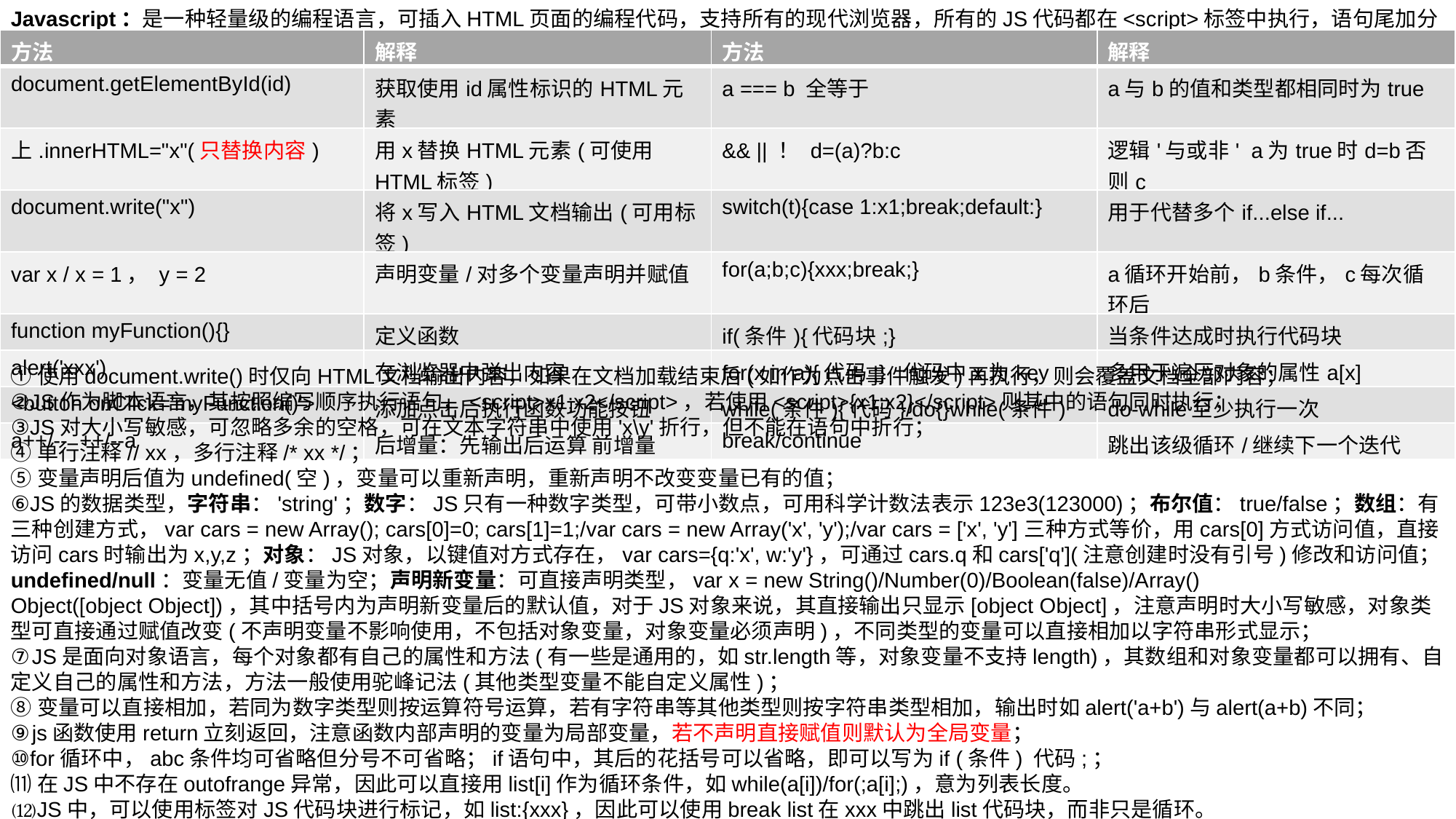

Javascript：是一种轻量级的编程语言，可插入HTML页面的编程代码，支持所有的现代浏览器，所有的JS代码都在<script>标签中执行，语句尾加分号。
| 方法 | 解释 | 方法 | 解释 |
| --- | --- | --- | --- |
| document.getElementById(id) | 获取使用id属性标识的HTML元素 | a === b 全等于 | a与b的值和类型都相同时为true |
| 上.innerHTML="x"(只替换内容) | 用x替换HTML元素(可使用HTML标签) | && || ！ d=(a)?b:c | 逻辑'与或非' a为true时d=b否则c |
| document.write("x") | 将x写入HTML文档输出(可用标签) | switch(t){case 1:x1;break;default:} | 用于代替多个if...else if... |
| var x / x = 1， y = 2 | 声明变量/对多个变量声明并赋值 | for(a;b;c){xxx;break;} | a循环开始前，b条件，c每次循环后 |
| function myFunction(){} | 定义函数 | if(条件){代码块;} | 当条件达成时执行代码块 |
| alert('xxx') | 在浏览器中弹出内容 | for(x in a){代码;} 代码中x为key | 多用于遍历对象的属性a[x] |
| <button onClick='myFunction()'> | 添加点击后执行函数功能按钮 | while(条件){代码}/do{}while(条件) | do-while至少执行一次 |
| a++/-- ++/--a | 后增量：先输出后运算 前增量 | break/continue | 跳出该级循环/继续下一个迭代 |
①使用document.write()时仅向HTML文档输出内容，如果在文档加载结束后(如作为点击事件触发)再执行，则会覆盖文档全部内容；
②JS作为脚本语言，其按照编写顺序执行语句，<script>x1;x2</script>，若使用<script>{x1;x2}</script>则其中的语句同时执行；
③JS对大小写敏感，可忽略多余的空格，可在文本字符串中使用'x\y'折行，但不能在语句中折行；
④单行注释// xx，多行注释/* xx */；
⑤变量声明后值为undefined(空)，变量可以重新声明，重新声明不改变变量已有的值；
⑥JS的数据类型，字符串：'string'；数字：JS只有一种数字类型，可带小数点，可用科学计数法表示123e3(123000)；布尔值：true/false；数组：有三种创建方式，var cars = new Array(); cars[0]=0; cars[1]=1;/var cars = new Array('x', 'y');/var cars = ['x', 'y']三种方式等价，用cars[0]方式访问值，直接访问cars时输出为x,y,z；对象：JS对象，以键值对方式存在，var cars={q:'x', w:'y'}，可通过cars.q和cars['q'](注意创建时没有引号)修改和访问值；undefined/null：变量无值/变量为空；声明新变量：可直接声明类型，var x = new String()/Number(0)/Boolean(false)/Array()
Object([object Object])，其中括号内为声明新变量后的默认值，对于JS对象来说，其直接输出只显示[object Object]，注意声明时大小写敏感，对象类型可直接通过赋值改变(不声明变量不影响使用，不包括对象变量，对象变量必须声明)，不同类型的变量可以直接相加以字符串形式显示；
⑦JS是面向对象语言，每个对象都有自己的属性和方法(有一些是通用的，如str.length等，对象变量不支持length)，其数组和对象变量都可以拥有、自定义自己的属性和方法，方法一般使用驼峰记法(其他类型变量不能自定义属性)；
⑧变量可以直接相加，若同为数字类型则按运算符号运算，若有字符串等其他类型则按字符串类型相加，输出时如alert('a+b')与alert(a+b)不同；
⑨js函数使用return立刻返回，注意函数内部声明的变量为局部变量，若不声明直接赋值则默认为全局变量；
⑩for循环中，abc条件均可省略但分号不可省略；if语句中，其后的花括号可以省略，即可以写为if (条件) 代码;；
⑾在JS中不存在outofrange异常，因此可以直接用list[i]作为循环条件，如while(a[i])/for(;a[i];)，意为列表长度。
⑿JS中，可以使用标签对JS代码块进行标记，如list:{xxx}，因此可以使用break list在xxx中跳出list代码块，而非只是循环。